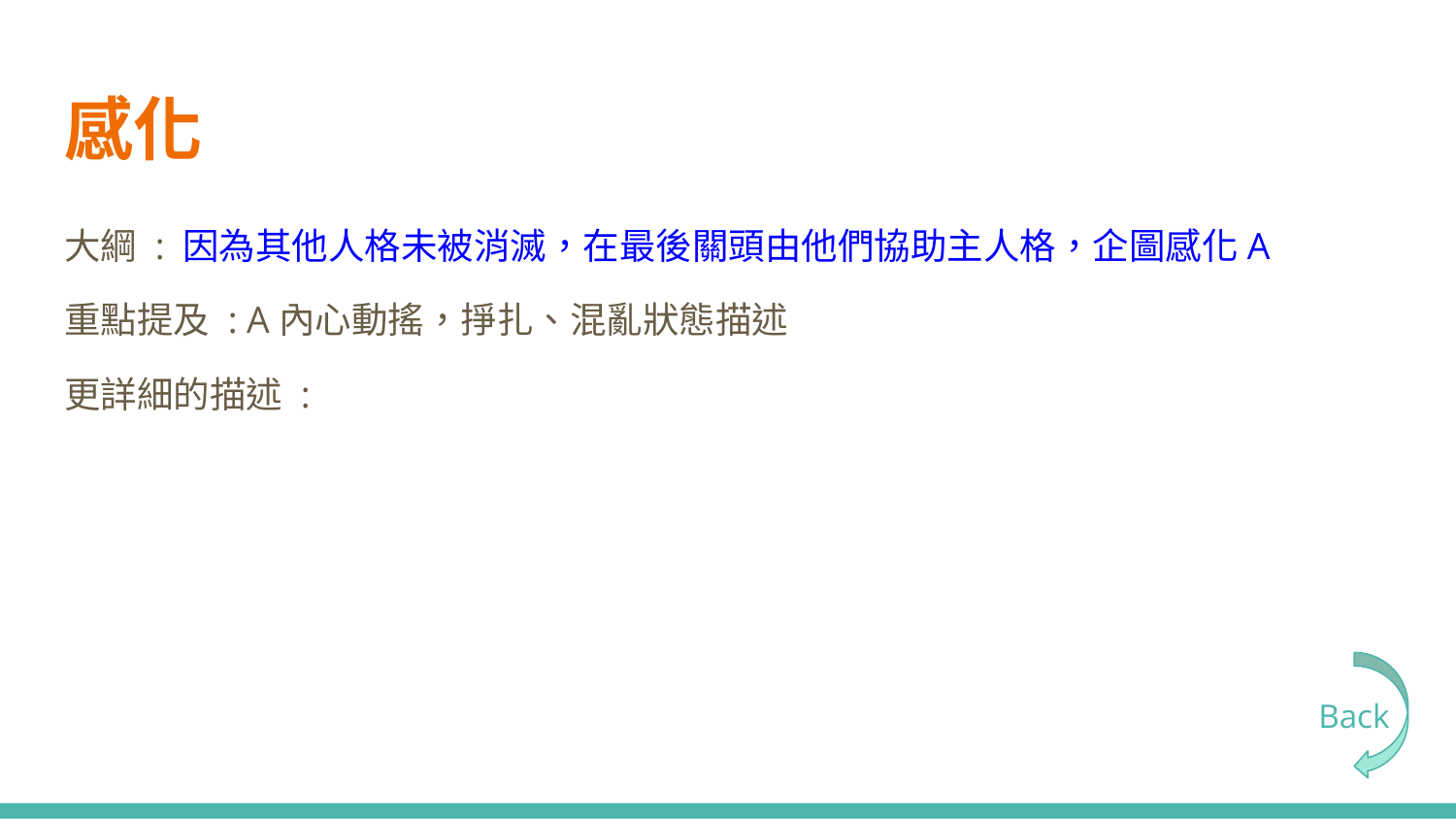

# 感化
大綱 : 因為其他人格未被消滅，在最後關頭由他們協助主人格，企圖感化A
重點提及 : A內心動搖，掙扎、混亂狀態描述
更詳細的描述 :

Back